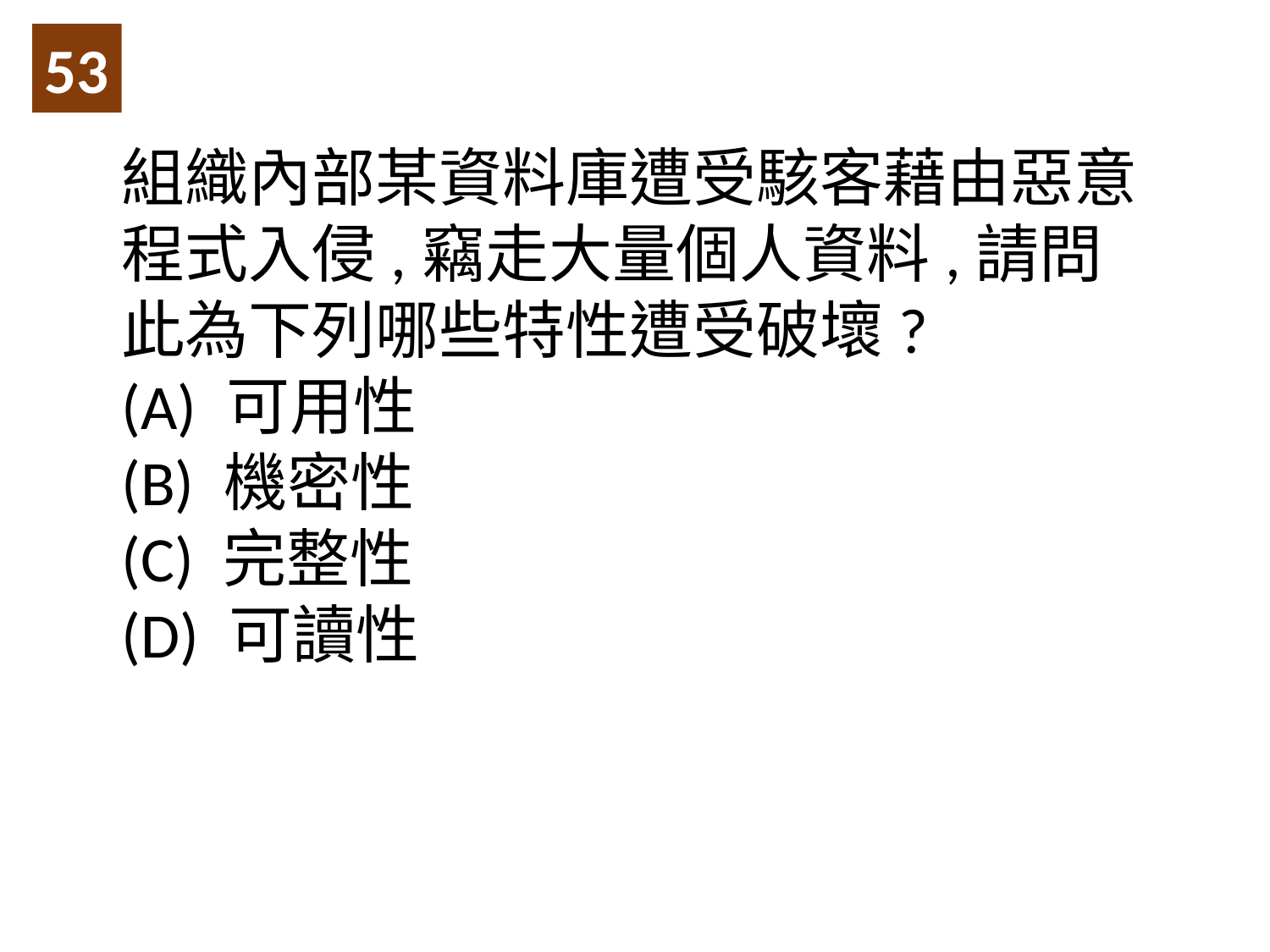

53
組織內部某資料庫遭受駭客藉由惡意程式入侵,竊走大量個人資料,請問此為下列哪些特性遭受破壞?
(A) 可用性
(B) 機密性
(C) 完整性
(D) 可讀性